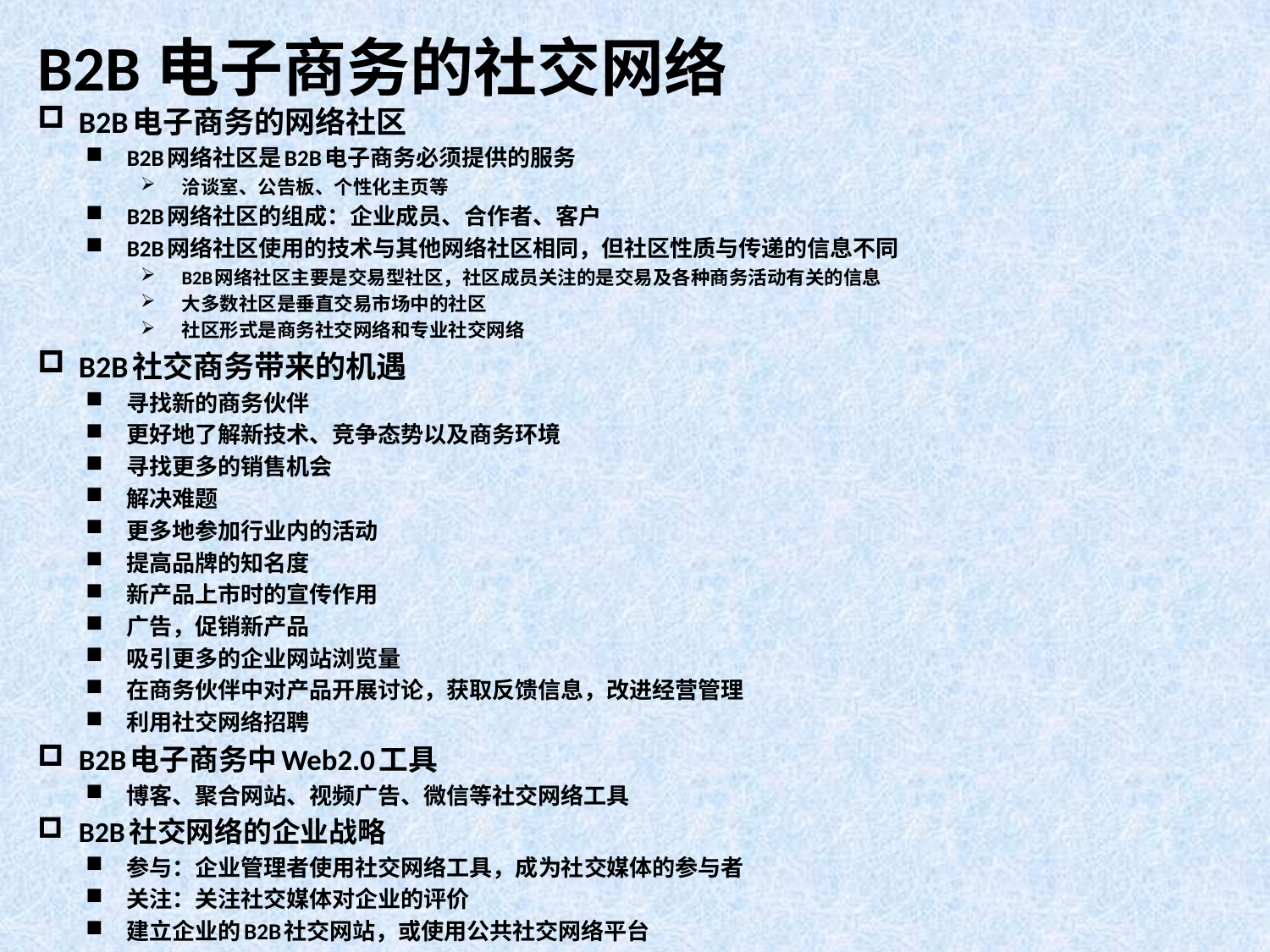

# B2B电子商务的社交网络
B2B电子商务的网络社区
B2B网络社区是B2B电子商务必须提供的服务
洽谈室、公告板、个性化主页等
B2B网络社区的组成：企业成员、合作者、客户
B2B网络社区使用的技术与其他网络社区相同，但社区性质与传递的信息不同
B2B网络社区主要是交易型社区，社区成员关注的是交易及各种商务活动有关的信息
大多数社区是垂直交易市场中的社区
社区形式是商务社交网络和专业社交网络
B2B社交商务带来的机遇
寻找新的商务伙伴
更好地了解新技术、竞争态势以及商务环境
寻找更多的销售机会
解决难题
更多地参加行业内的活动
提高品牌的知名度
新产品上市时的宣传作用
广告，促销新产品
吸引更多的企业网站浏览量
在商务伙伴中对产品开展讨论，获取反馈信息，改进经营管理
利用社交网络招聘
B2B电子商务中Web2.0工具
博客、聚合网站、视频广告、微信等社交网络工具
B2B社交网络的企业战略
参与：企业管理者使用社交网络工具，成为社交媒体的参与者
关注：关注社交媒体对企业的评价
建立企业的B2B社交网站，或使用公共社交网络平台